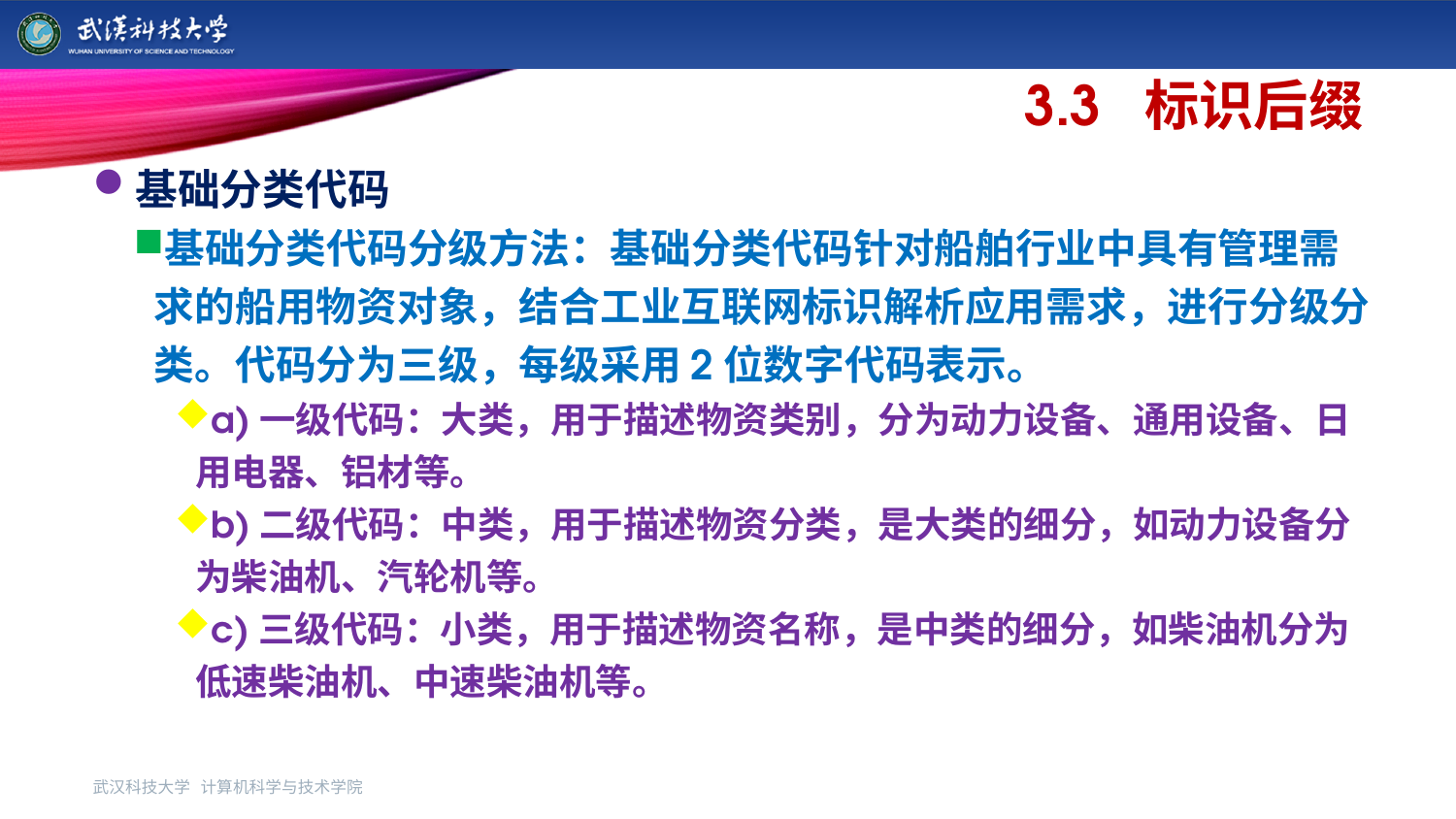

# 3.3  标识后缀
基础分类代码
基础分类代码分级方法：基础分类代码针对船舶行业中具有管理需求的船用物资对象，结合工业互联网标识解析应用需求，进行分级分类。代码分为三级，每级采用2位数字代码表示。
a)一级代码：大类，用于描述物资类别，分为动力设备、通用设备、日用电器、铝材等。
b)二级代码：中类，用于描述物资分类，是大类的细分，如动力设备分为柴油机、汽轮机等。
c)三级代码：小类，用于描述物资名称，是中类的细分，如柴油机分为低速柴油机、中速柴油机等。

武汉科技大学  计算机科学与技术学院